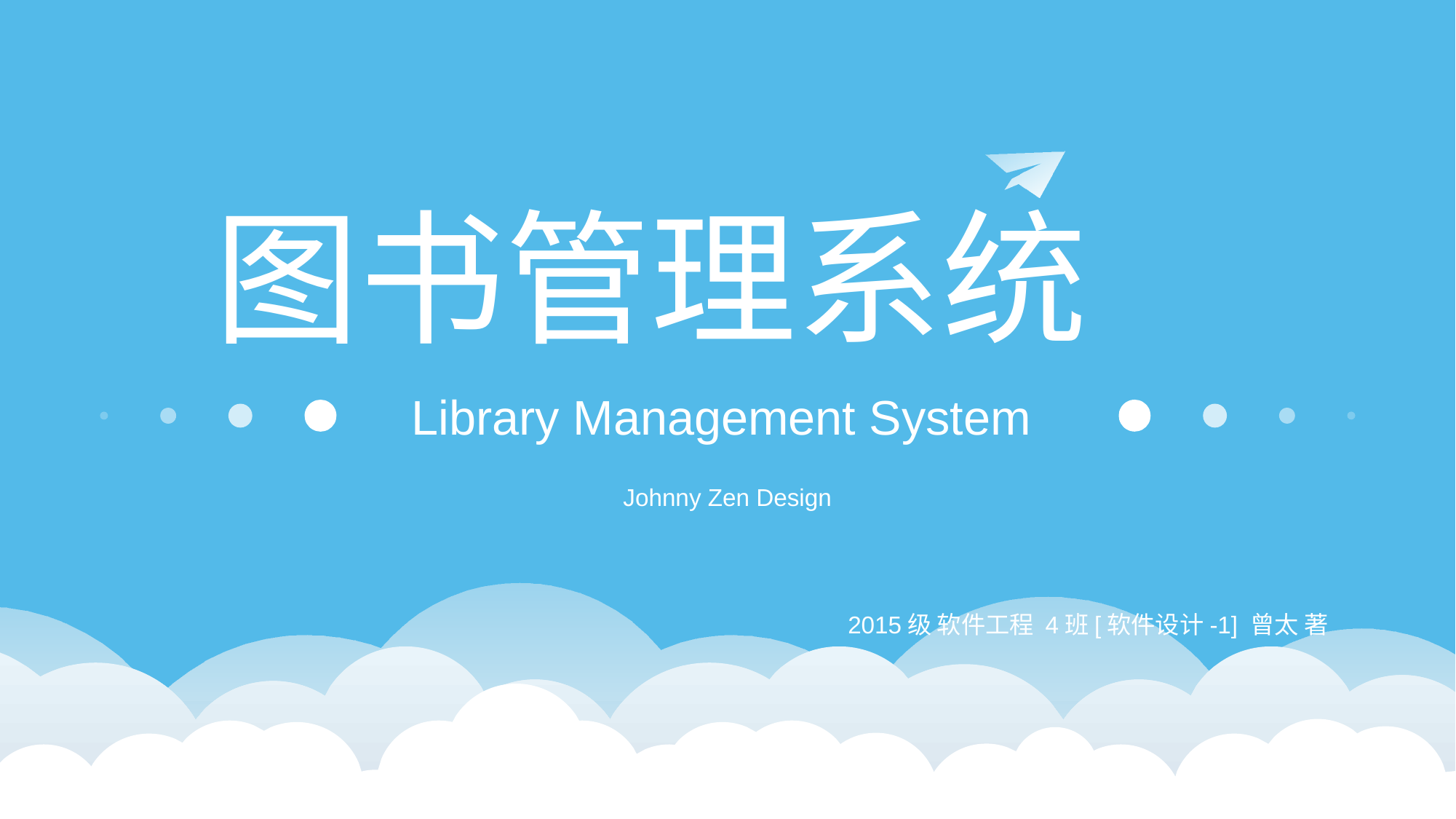

图书管理系统
Library Management System

Johnny Zen Design

2015级 软件工程 4班[软件设计-1] 曾太 著